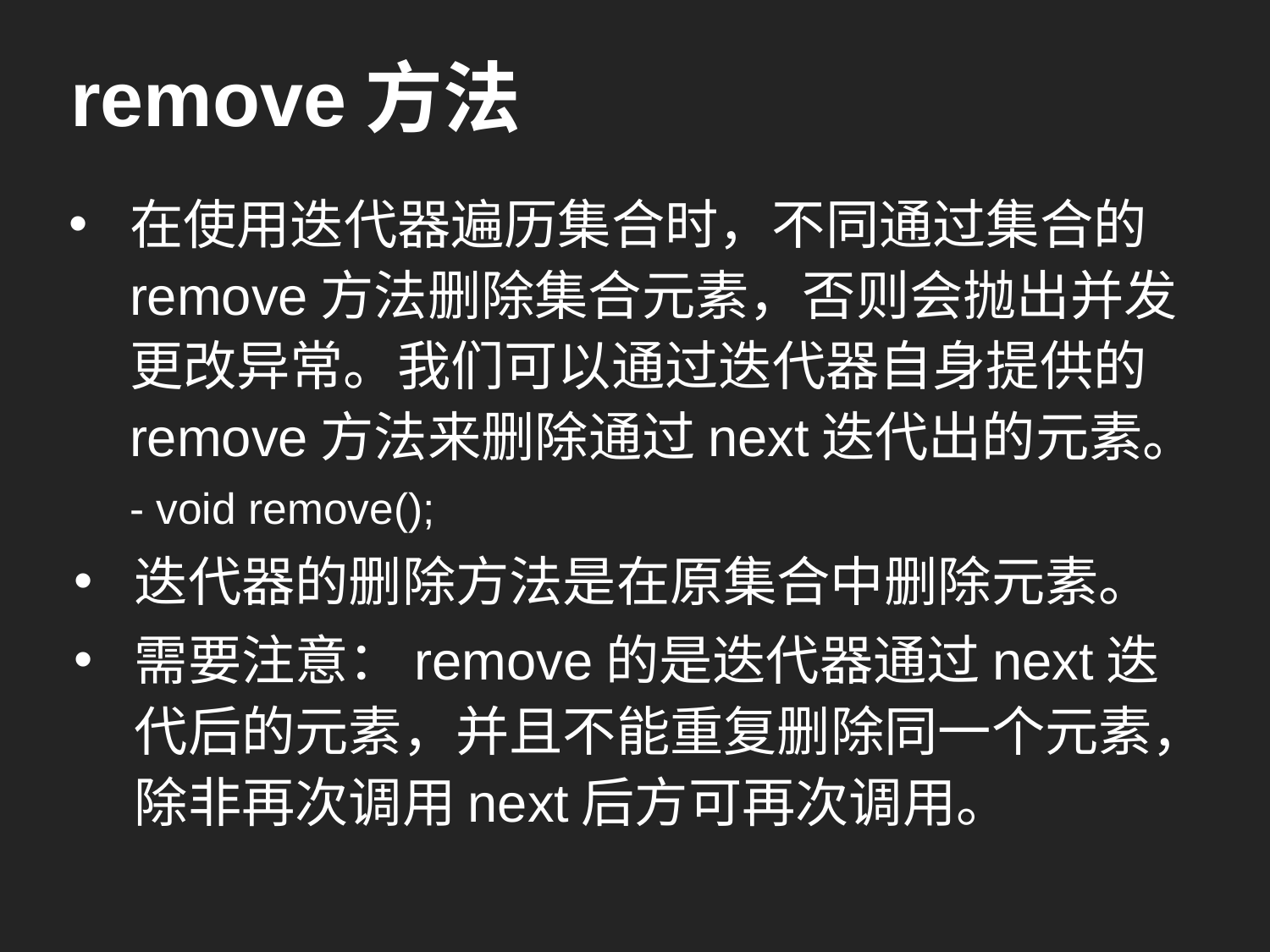

# remove方法
在使用迭代器遍历集合时，不同通过集合的remove方法删除集合元素，否则会抛出并发更改异常。我们可以通过迭代器自身提供的remove方法来删除通过next迭代出的元素。
- void remove();
迭代器的删除方法是在原集合中删除元素。
需要注意：remove的是迭代器通过next迭代后的元素，并且不能重复删除同一个元素，除非再次调用next后方可再次调用。